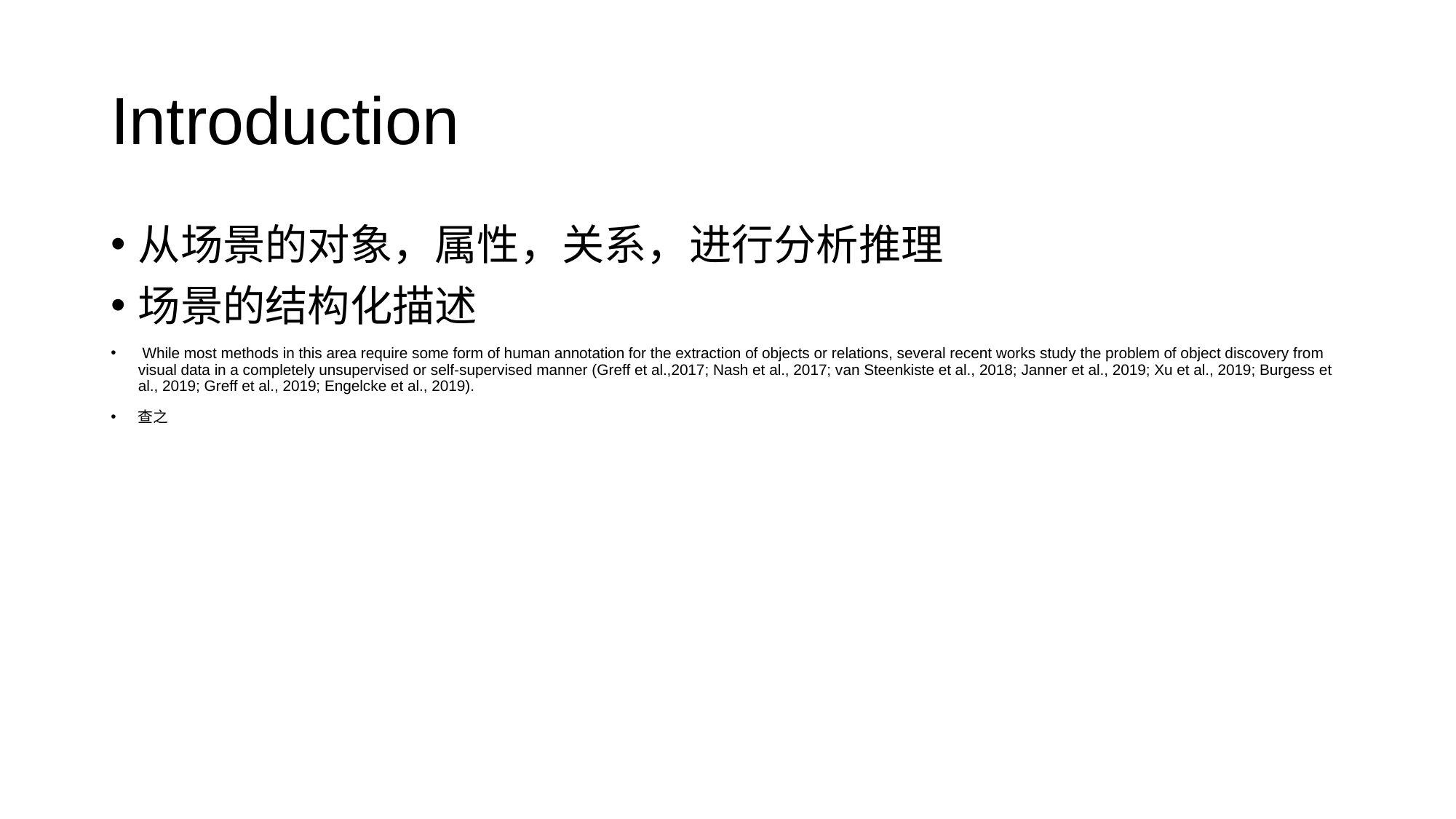

# Introduction
从场景的对象，属性，关系，进行分析推理
场景的结构化描述
 While most methods in this area require some form of human annotation for the extraction of objects or relations, several recent works study the problem of object discovery from visual data in a completely unsupervised or self-supervised manner (Greff et al.,2017; Nash et al., 2017; van Steenkiste et al., 2018; Janner et al., 2019; Xu et al., 2019; Burgess et al., 2019; Greff et al., 2019; Engelcke et al., 2019).
查之